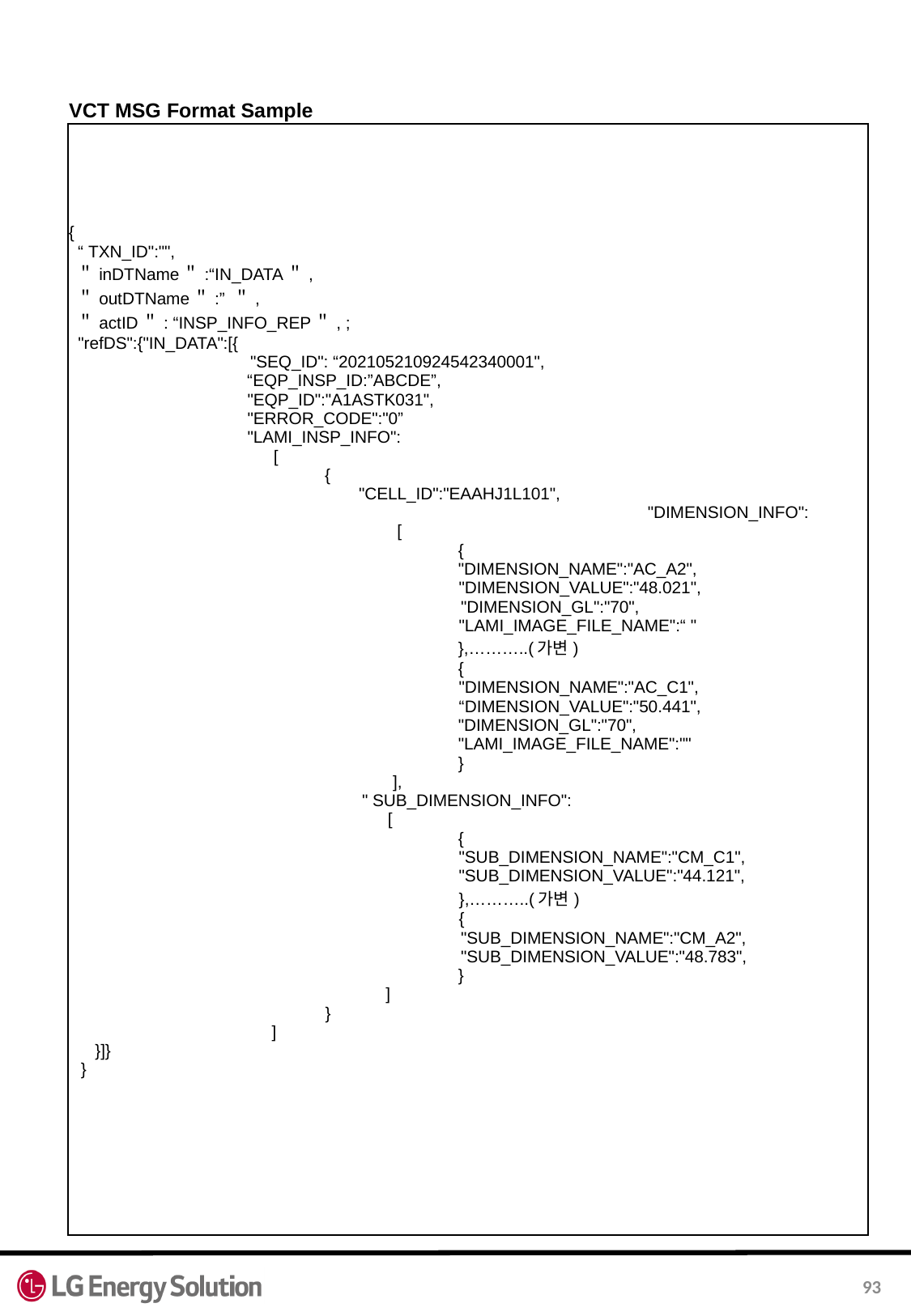

VCT MSG Format Sample
| { “ TXN\_ID":"", ＂inDTName＂:“IN\_DATA＂, ＂outDTName＂:” ＂, ＂actID＂: “INSP\_INFO\_REP＂, ; "refDS":{"IN\_DATA":[{ "SEQ\_ID": “202105210924542340001", “EQP\_INSP\_ID:”ABCDE”, "EQP\_ID":"A1ASTK031", "ERROR\_CODE":"0” "LAMI\_INSP\_INFO": [ { "CELL\_ID":"EAAHJ1L101", "DIMENSION\_INFO": [ { "DIMENSION\_NAME":"AC\_A2", "DIMENSION\_VALUE":"48.021", "DIMENSION\_GL":"70", "LAMI\_IMAGE\_FILE\_NAME":“ " },………..(가변) { "DIMENSION\_NAME":"AC\_C1", “DIMENSION\_VALUE":"50.441", "DIMENSION\_GL":"70", "LAMI\_IMAGE\_FILE\_NAME":"" } ], " SUB\_DIMENSION\_INFO": [ { "SUB\_DIMENSION\_NAME":"CM\_C1", "SUB\_DIMENSION\_VALUE":"44.121", },………..(가변) { "SUB\_DIMENSION\_NAME":"CM\_A2", "SUB\_DIMENSION\_VALUE":"48.783", } ] } ] }]} } |
| --- |
93